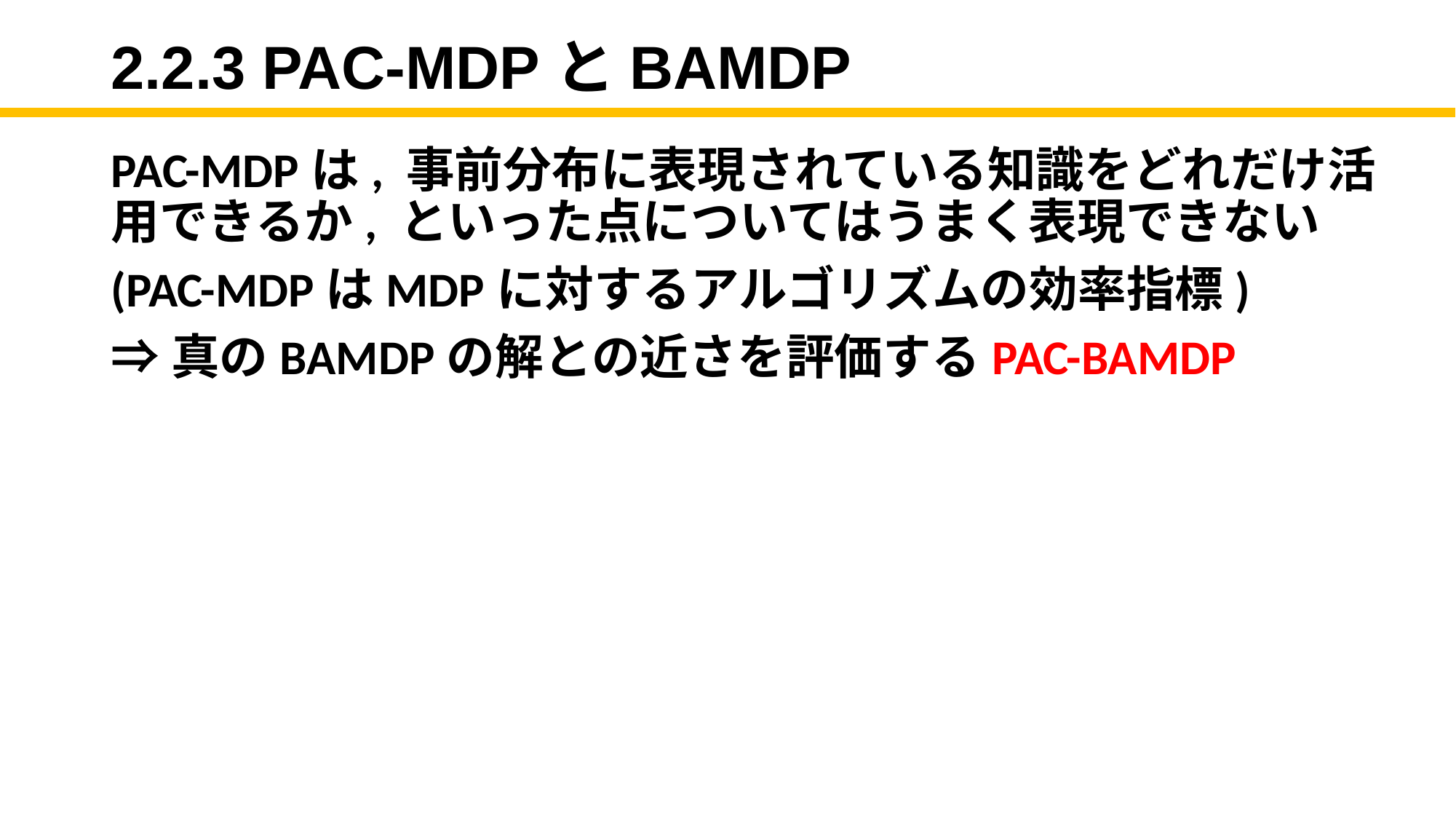

# 2.2.3 PAC-MDPとBAMDP
PAC-MDPは, 事前分布に表現されている知識をどれだけ活用できるか, といった点についてはうまく表現できない
(PAC-MDPはMDPに対するアルゴリズムの効率指標)
⇒真のBAMDPの解との近さを評価するPAC-BAMDP